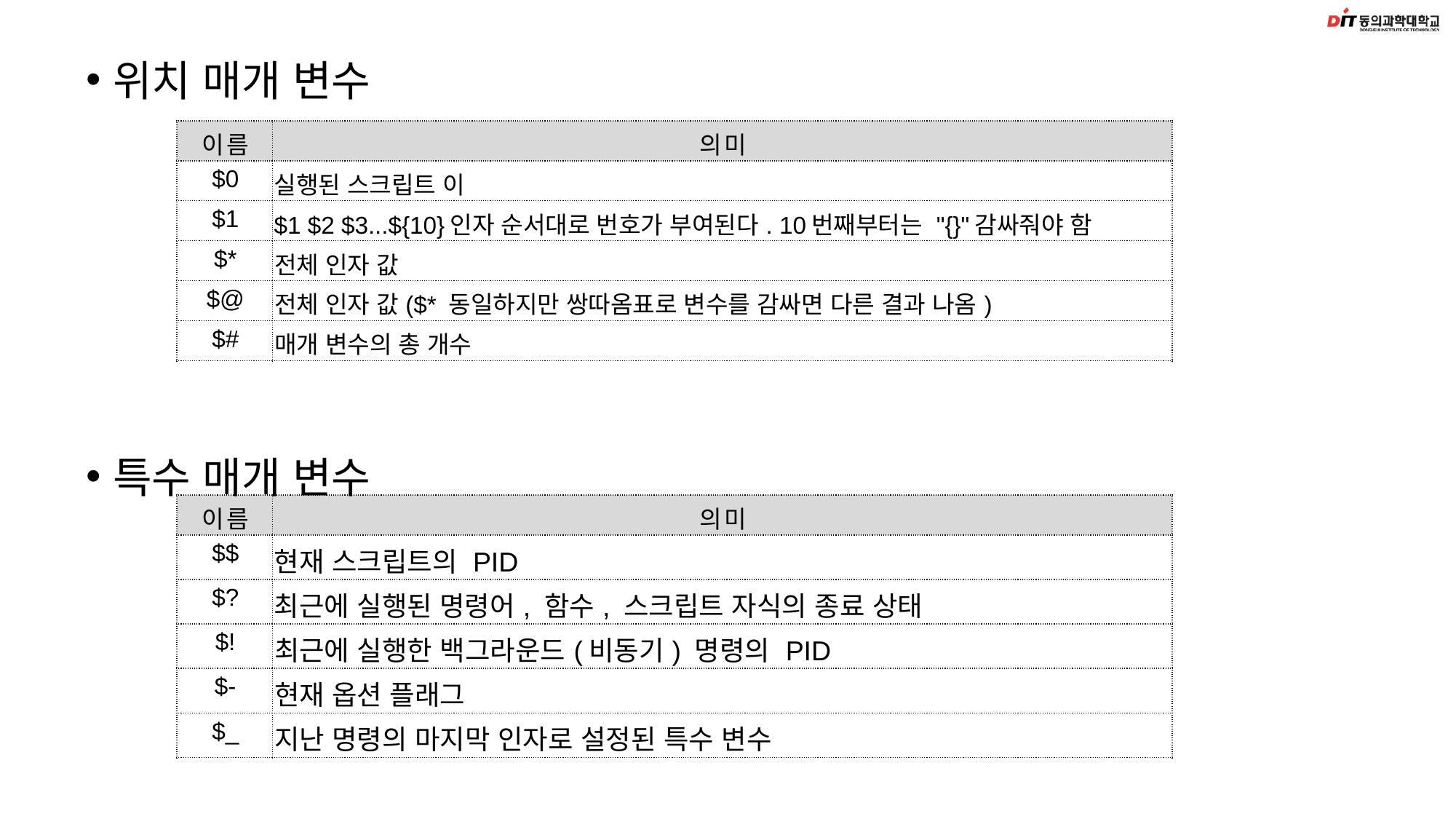

위치 매개 변수

특수 매개 변수
| 이름 | 의미 |
| --- | --- |
| $0 | 실행된 스크립트 이 |
| $1 | $1 $2 $3...${10}인자 순서대로 번호가 부여된다. 10번째부터는 "{}"감싸줘야 함 |
| $\* | 전체 인자 값 |
| $@ | 전체 인자 값($\* 동일하지만 쌍따옴표로 변수를 감싸면 다른 결과 나옴) |
| $# | 매개 변수의 총 개수 |
| 이름 | 의미 |
| --- | --- |
| $$ | 현재 스크립트의 PID |
| $? | 최근에 실행된 명령어, 함수, 스크립트 자식의 종료 상태 |
| $! | 최근에 실행한 백그라운드(비동기) 명령의 PID |
| $- | 현재 옵션 플래그 |
| $\_ | 지난 명령의 마지막 인자로 설정된 특수 변수 |